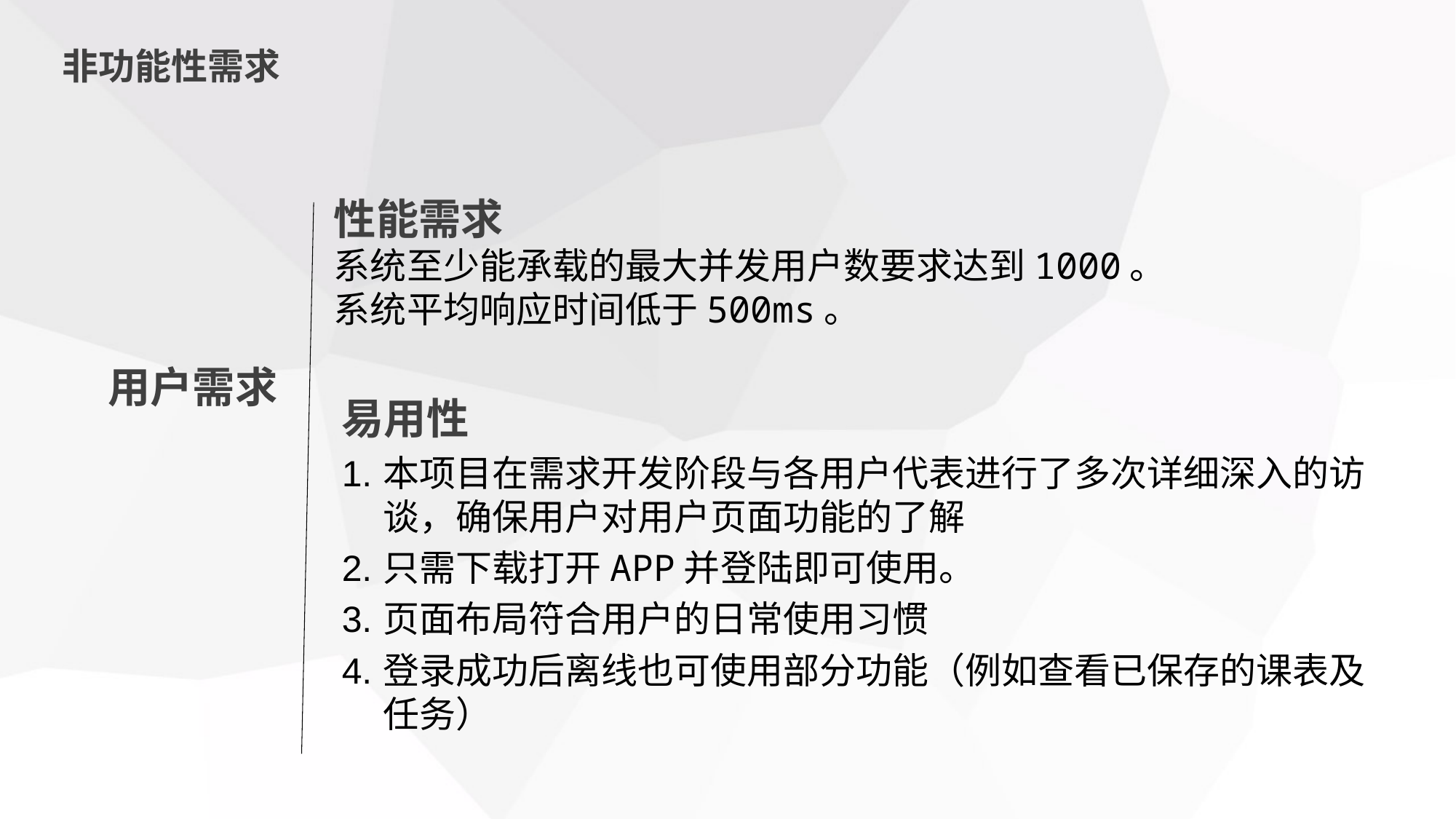

非功能性需求
性能需求
系统至少能承载的最大并发用户数要求达到1000。
系统平均响应时间低于500ms。

用户需求
易用性
本项目在需求开发阶段与各用户代表进行了多次详细深入的访谈，确保用户对用户页面功能的了解
只需下载打开APP并登陆即可使用。
页面布局符合用户的日常使用习惯
登录成功后离线也可使用部分功能（例如查看已保存的课表及任务）